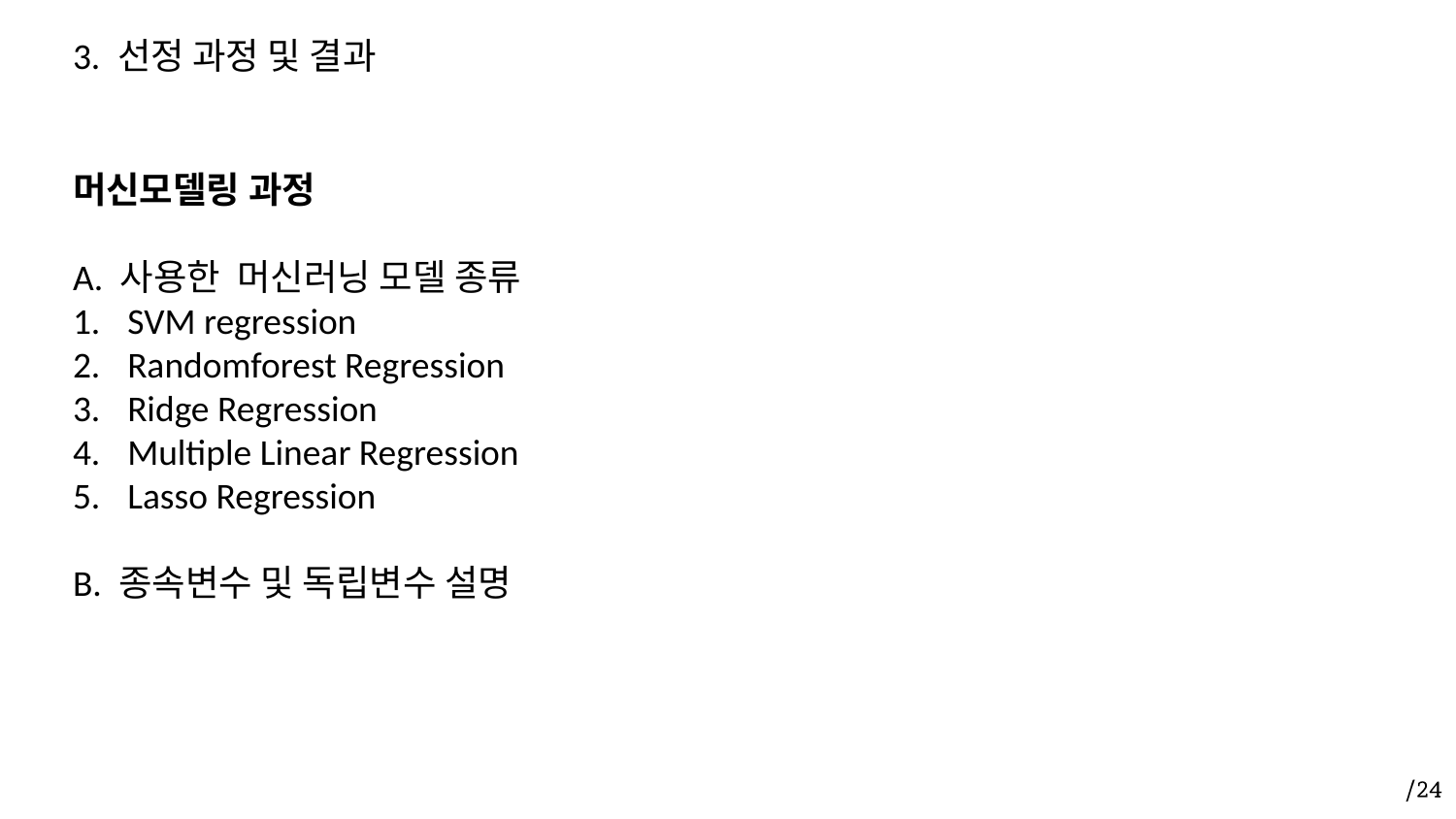

# 3. 선정 과정 및 결과
머신모델링 과정

A. 사용한  머신러닝 모델 종류
SVM regression
Randomforest Regression
Ridge Regression
Multiple Linear Regression
Lasso Regression

B. 종속변수 및 독립변수 설명